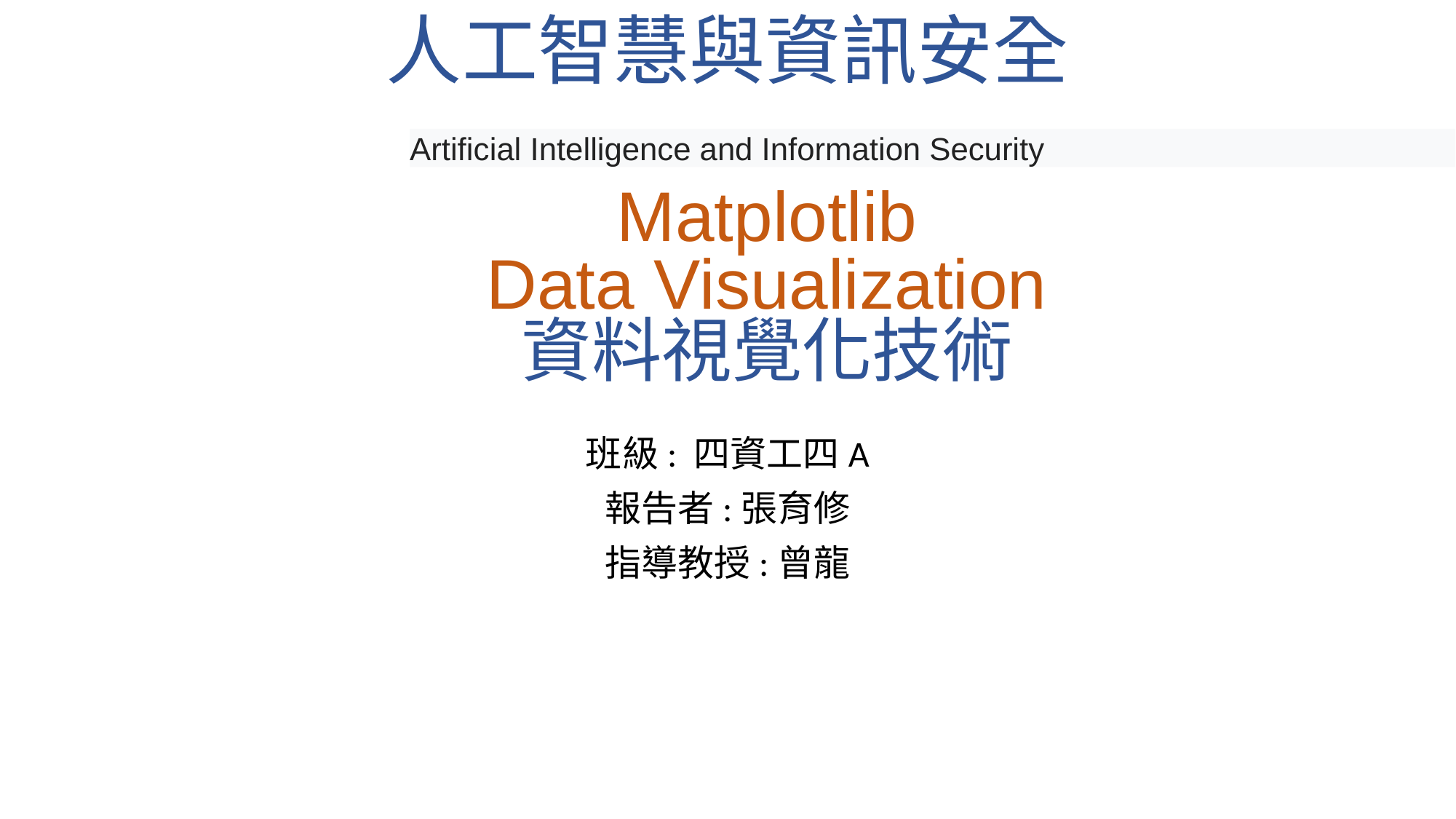

# 人工智慧與資訊安全
Artificial Intelligence and Information Security
Matplotlib
Data Visualization
資料視覺化技術
班級: 四資工四A
報告者:張育修
指導教授:曾龍